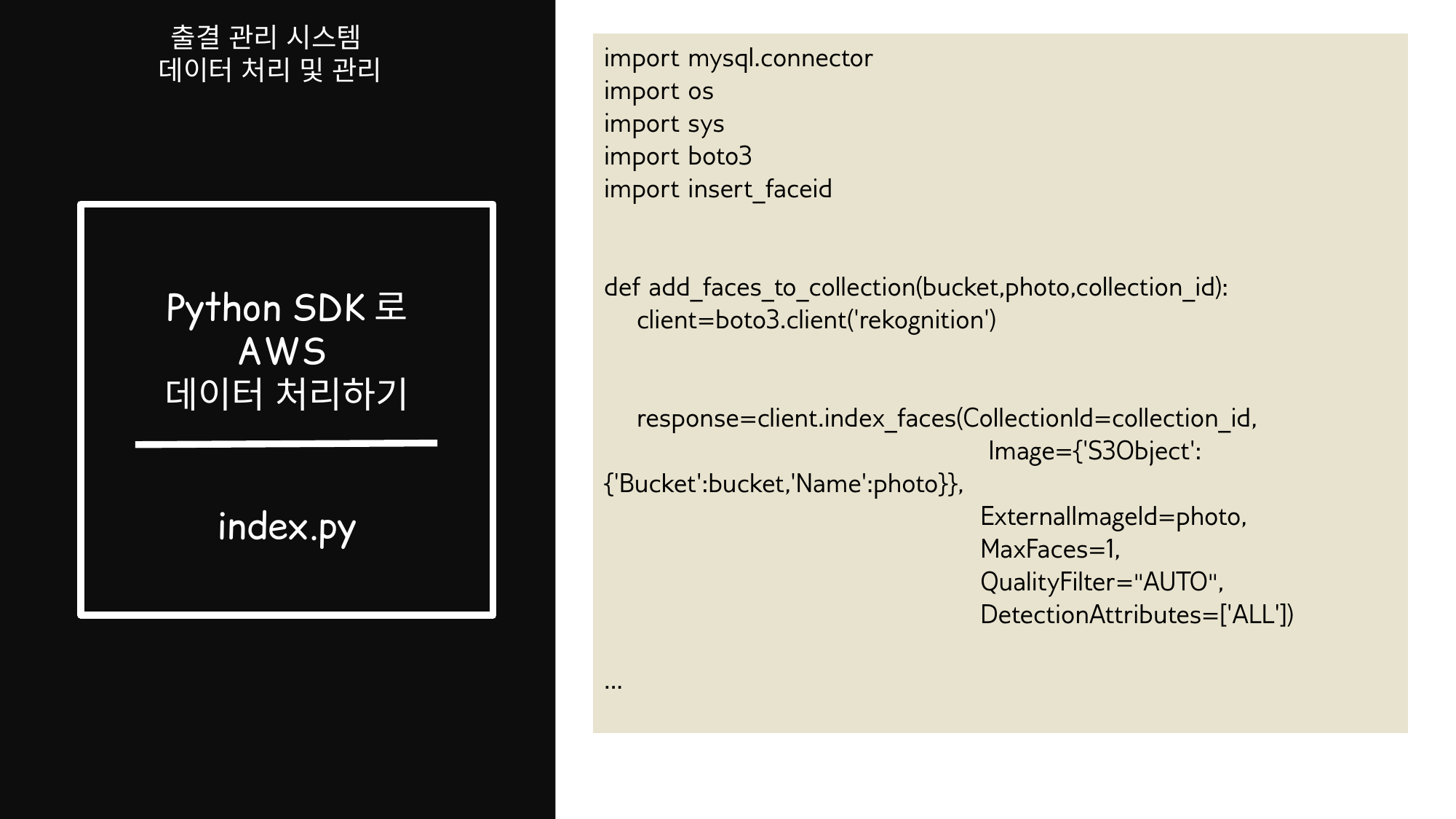

6)

출결 관리 시스템
데이터 처리 및 관리

import mysql.connector
import os
import sys
import boto3
import insert_faceid

def add_faces_to_collection(bucket,photo,collection_id):
    client=boto3.client('rekognition')

    response=client.index_faces(CollectionId=collection_id,
                                               Image={'S3Object':{'Bucket':bucket,'Name':photo}},
                                              ExternalImageId=photo,
                                              MaxFaces=1,
                                              QualityFilter="AUTO",
                                              DetectionAttributes=['ALL'])

...

Python SDK로
AWS
데이터 처리하기

index.py